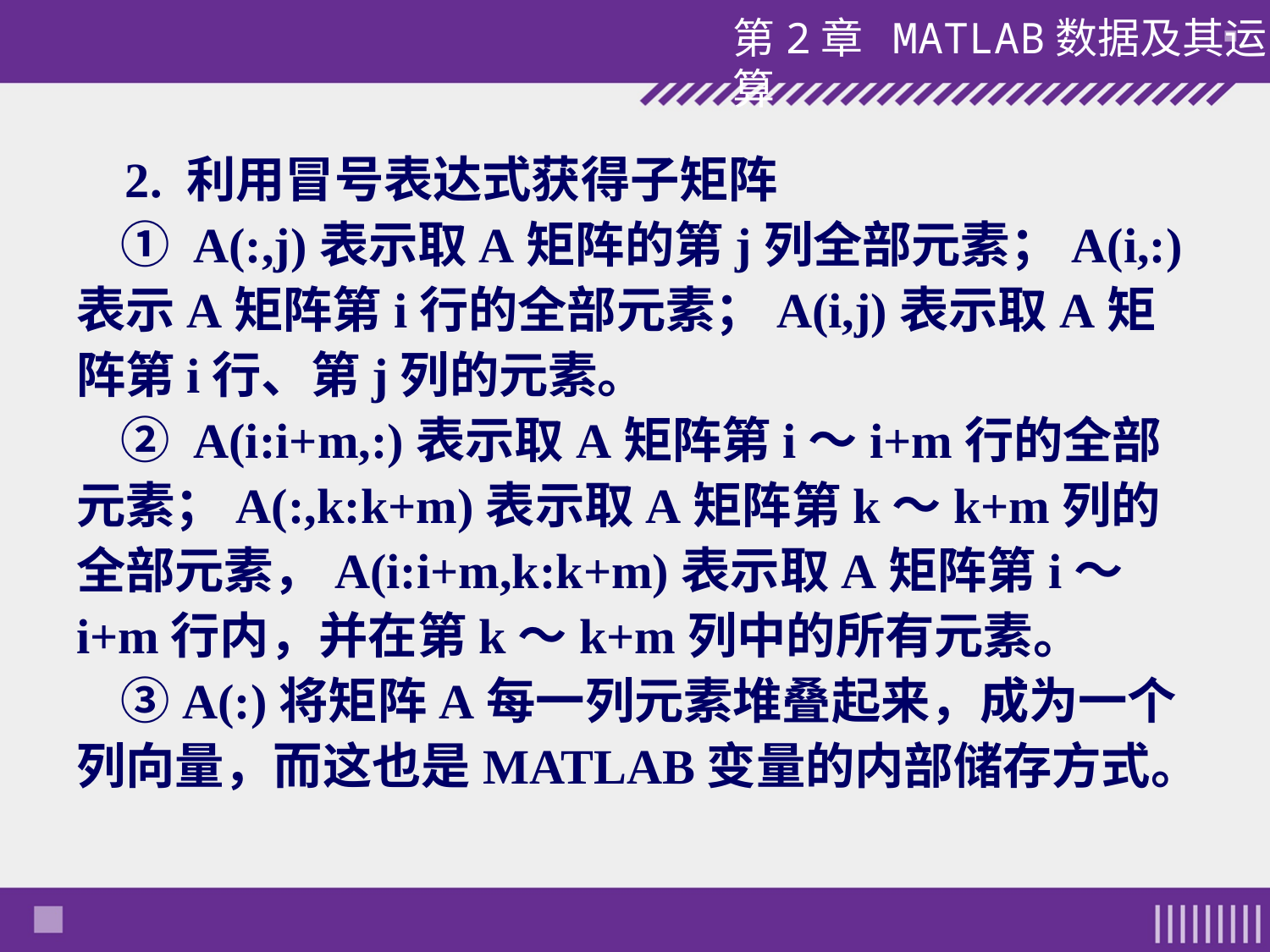

2. 利用冒号表达式获得子矩阵
    ① A(:,j)表示取A矩阵的第j列全部元素；A(i,:)表示A矩阵第i行的全部元素；A(i,j)表示取A矩阵第i行、第j列的元素。
    ② A(i:i+m,:)表示取A矩阵第i～i+m行的全部元素；A(:,k:k+m)表示取A矩阵第k～k+m列的全部元素，A(i:i+m,k:k+m)表示取A矩阵第i～i+m行内，并在第k～k+m列中的所有元素。
    ③A(:)将矩阵A每一列元素堆叠起来，成为一个列向量，而这也是MATLAB变量的内部储存方式。